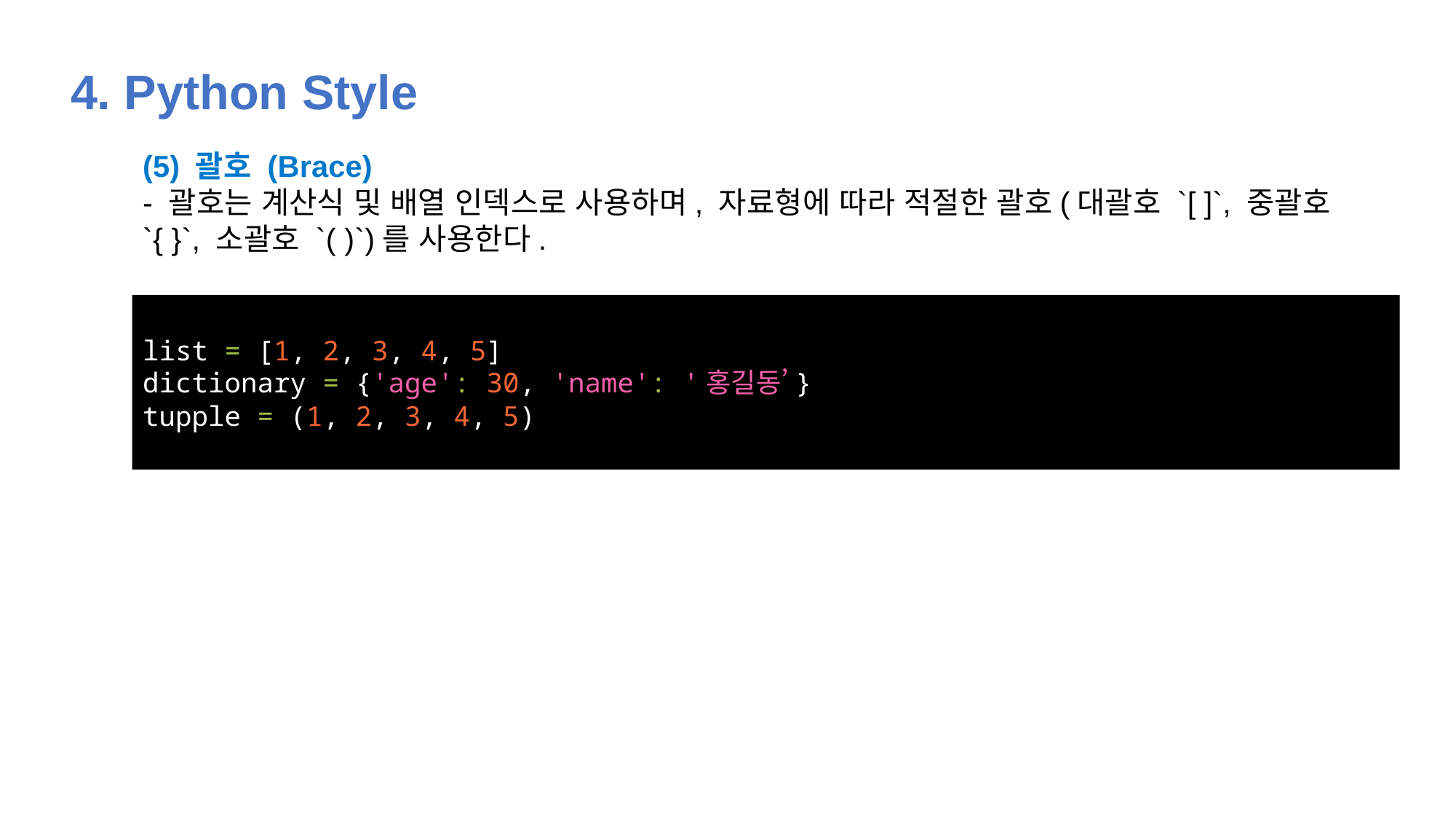

4. Python Style
​(5) 괄호 (Brace)
- 괄호는 계산식 및 배열 인덱스로 사용하며, 자료형에 따라 적절한 괄호(대괄호 `[ ]`, 중괄호 `{ }`, 소괄호 `( )`)를 사용한다.
﻿
list = [1, 2, 3, 4, 5]
dictionary = {'age': 30, 'name': '홍길동’}
tupple = (1, 2, 3, 4, 5)